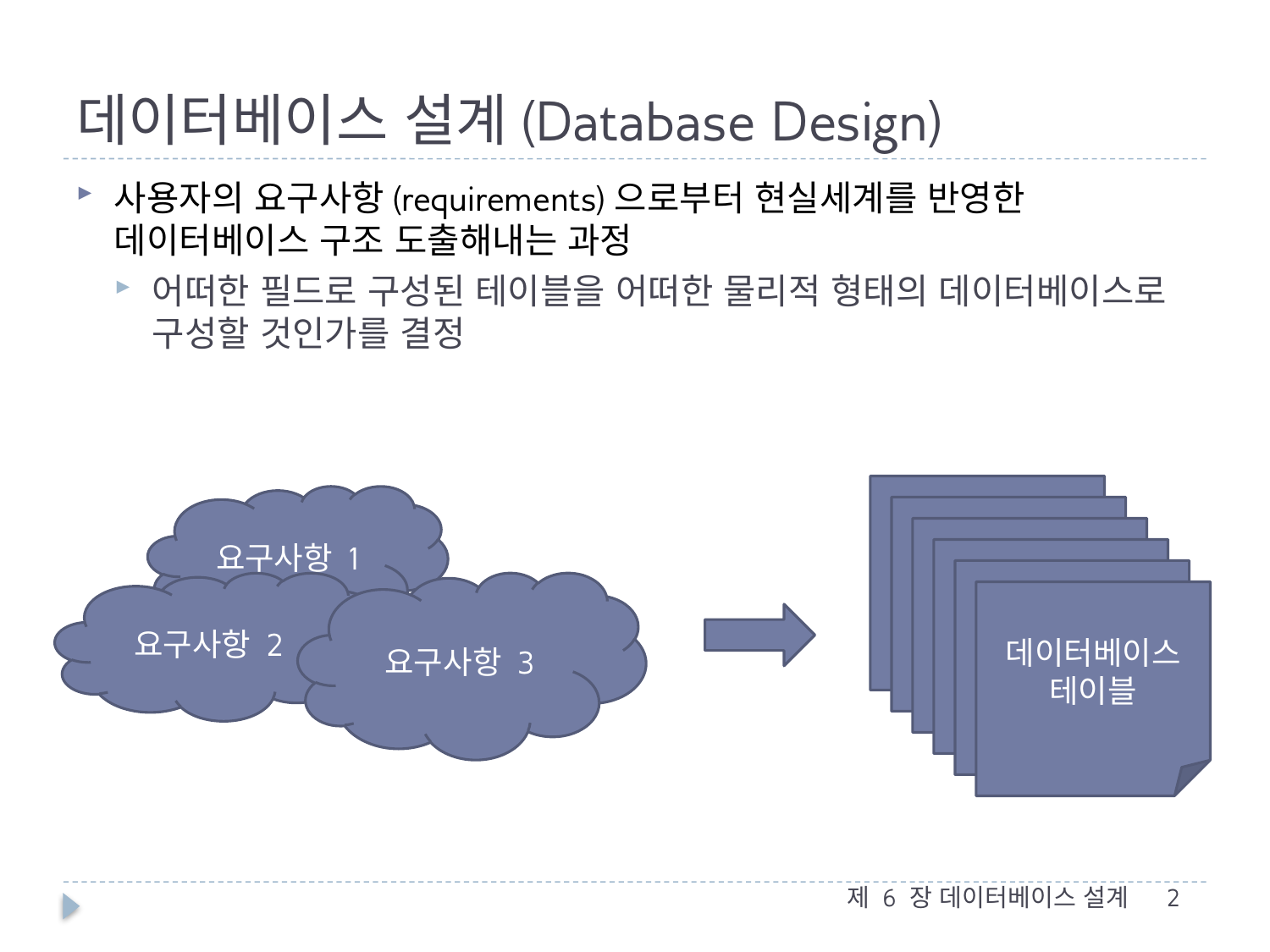

# 데이터베이스 설계(Database Design)
사용자의 요구사항(requirements)으로부터 현실세계를 반영한 데이터베이스 구조 도출해내는 과정
어떠한 필드로 구성된 테이블을 어떠한 물리적 형태의 데이터베이스로 구성할 것인가를 결정

데이터베이스
테이블
요구사항 1
요구사항 3
요구사항 2

제 6 장 데이터베이스 설계
2